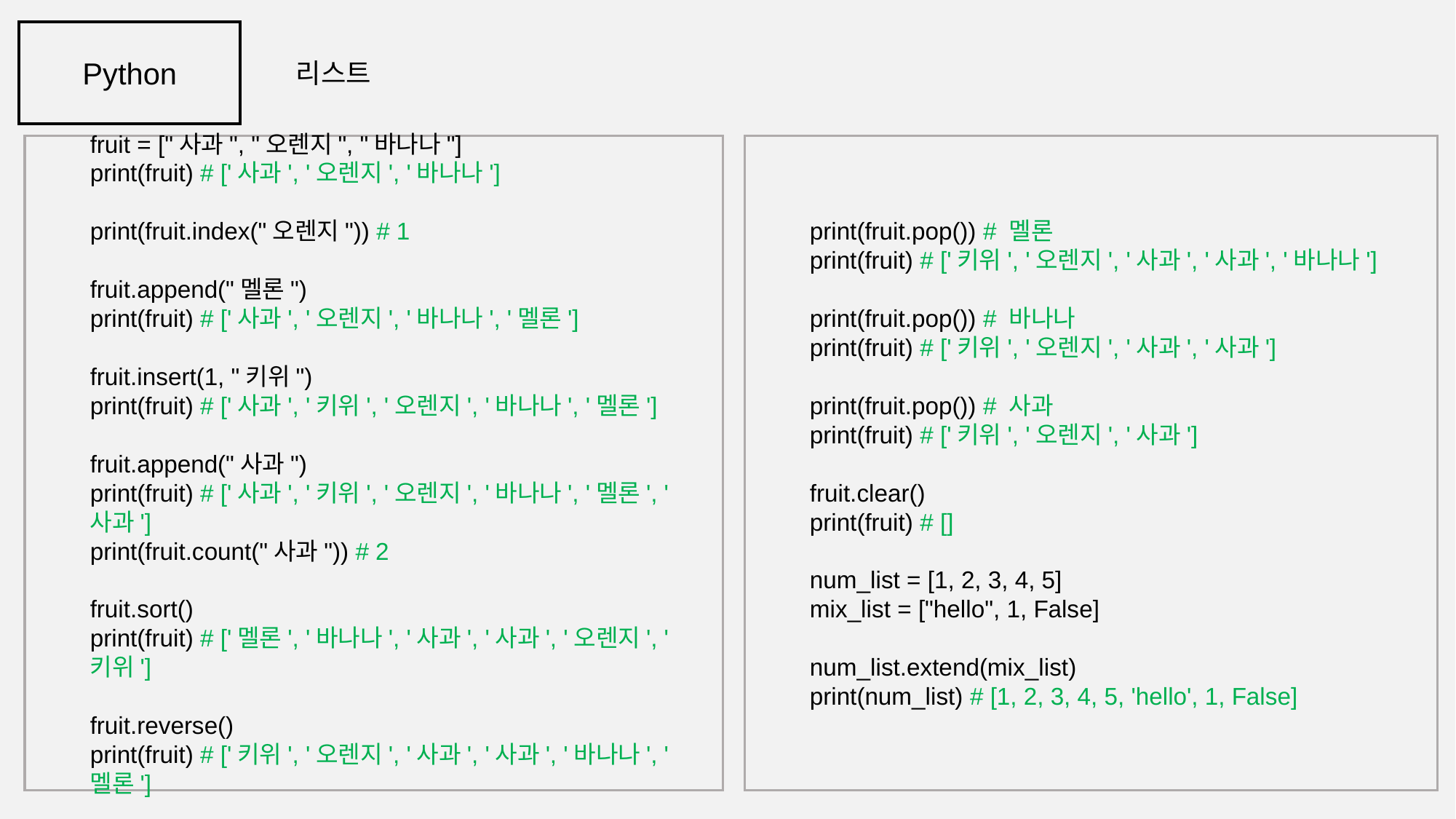

Python
리스트
fruit = ["사과", "오렌지", "바나나"]
print(fruit) # ['사과', '오렌지', '바나나']

print(fruit.index("오렌지")) # 1

fruit.append("멜론")
print(fruit) # ['사과', '오렌지', '바나나', '멜론']

fruit.insert(1, "키위")
print(fruit) # ['사과', '키위', '오렌지', '바나나', '멜론']

fruit.append("사과")
print(fruit) # ['사과', '키위', '오렌지', '바나나', '멜론', '사과']
print(fruit.count("사과")) # 2

fruit.sort()
print(fruit) # ['멜론', '바나나', '사과', '사과', '오렌지', '키위']

fruit.reverse()
print(fruit) # ['키위', '오렌지', '사과', '사과', '바나나', '멜론']
print(fruit.pop()) # 멜론
print(fruit) # ['키위', '오렌지', '사과', '사과', '바나나']

print(fruit.pop()) # 바나나
print(fruit) # ['키위', '오렌지', '사과', '사과']

print(fruit.pop()) # 사과
print(fruit) # ['키위', '오렌지', '사과']

fruit.clear()
print(fruit) # []

num_list = [1, 2, 3, 4, 5]
mix_list = ["hello", 1, False]

num_list.extend(mix_list)
print(num_list) # [1, 2, 3, 4, 5, 'hello', 1, False]
   '"